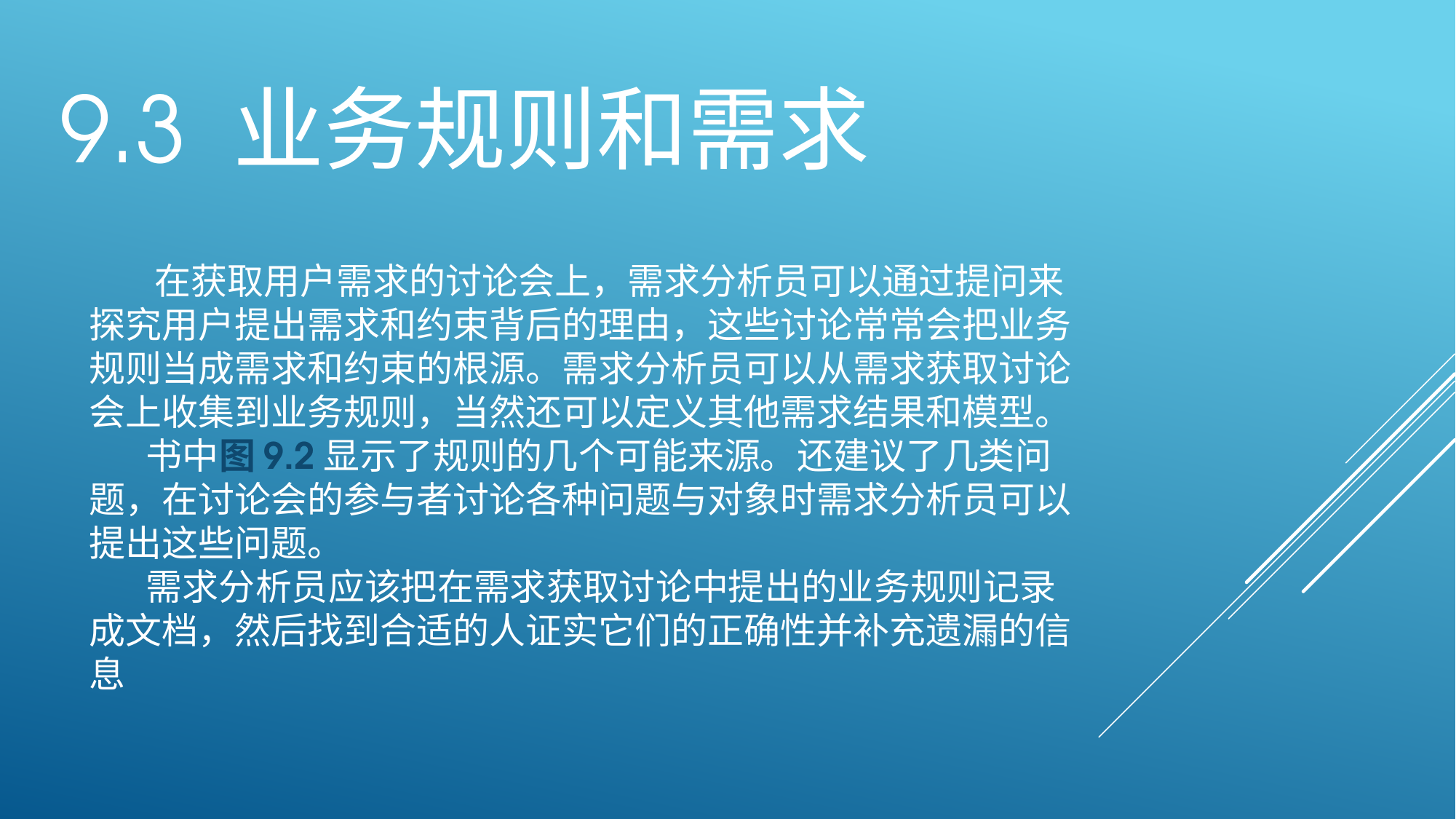

9.3 业务规则和需求
# 在获取用户需求的讨论会上，需求分析员可以通过提问来探究用户提出需求和约束背后的理由，这些讨论常常会把业务规则当成需求和约束的根源。需求分析员可以从需求获取讨论会上收集到业务规则，当然还可以定义其他需求结果和模型。 书中图9.2显示了规则的几个可能来源。还建议了几类问题，在讨论会的参与者讨论各种问题与对象时需求分析员可以提出这些问题。 需求分析员应该把在需求获取讨论中提出的业务规则记录成文档，然后找到合适的人证实它们的正确性并补充遗漏的信息